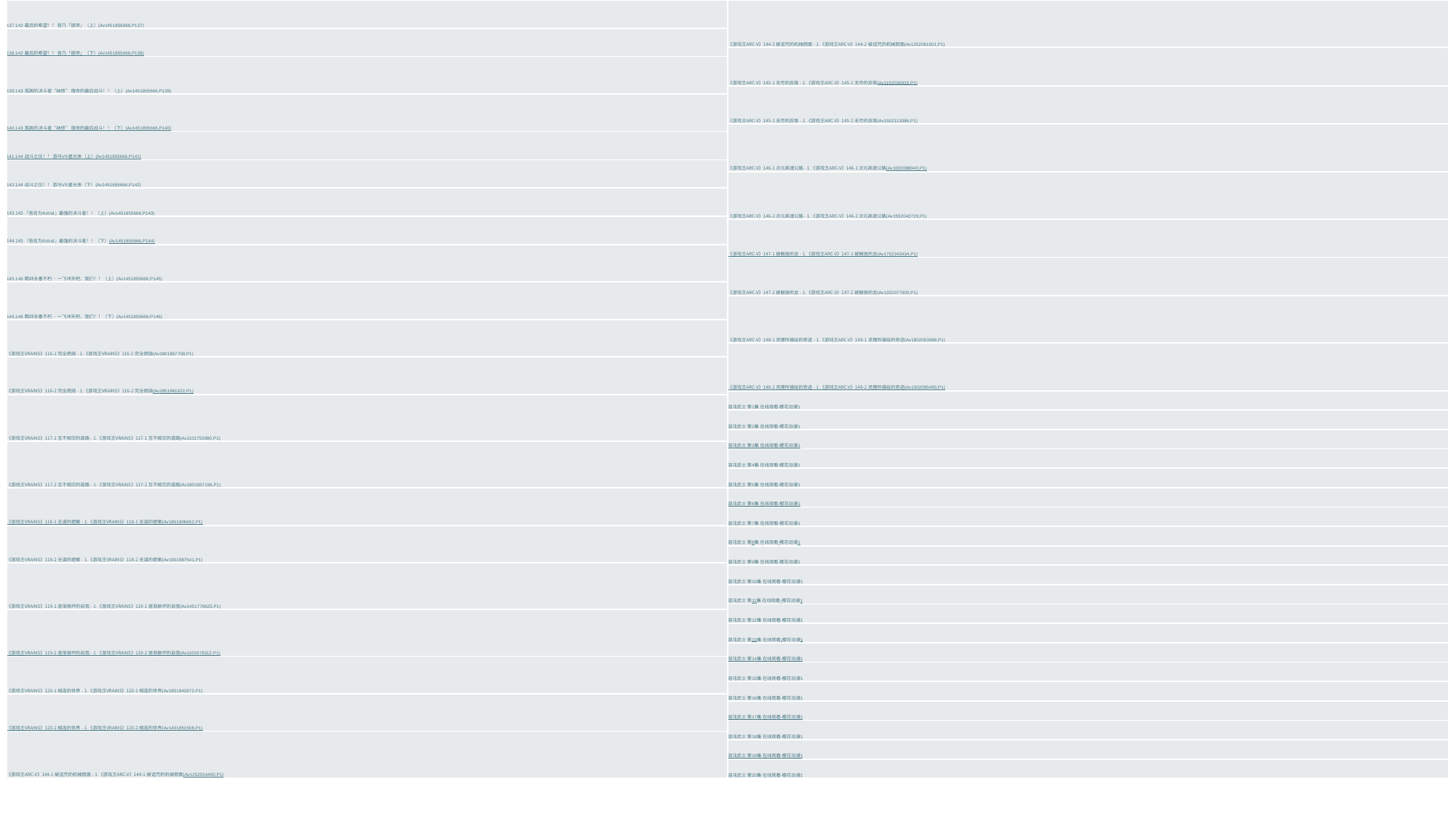

| 137.142 最后的希望！！ 吾乃「彼岸」（上）(Av1451855666,P137) |
| --- |
| 138.142 最后的希望！！ 吾乃「彼岸」（下）(Av1451855666,P138) |
| 139.143 孤高的决斗者“纳修” 宿命的最后战斗！！（上）(Av1451855666,P139) |
| 140.143 孤高的决斗者“纳修” 宿命的最后战斗！！（下）(Av1451855666,P140) |
| 141.144 战斗之仪！！ 游马VS星光体（上）(Av1451855666,P141) |
| 142.144 战斗之仪！！ 游马VS星光体（下）(Av1451855666,P142) |
| 143.145 『吾名为Astral』最强的决斗者！！（上）(Av1451855666,P143) |
| 144.145 『吾名为Astral』最强的决斗者！！（下）(Av1451855666,P144) |
| 145.146 羁绊永垂不朽… 一飞冲天吧，我们！！（上）(Av1451855666,P145) |
| 146.146 羁绊永垂不朽… 一飞冲天吧，我们！！（下）(Av1451855666,P146) |
| 《游戏王VRAINS》116-1 完全燃烧 - 1.《游戏王VRAINS》116-1 完全燃烧(Av1801867708,P1) |
| 《游戏王VRAINS》116-2 完全燃烧 - 1.《游戏王VRAINS》116-2 完全燃烧(Av1851961622,P1) |
| 《游戏王VRAINS》117-1 互不相交的道路 - 1.《游戏王VRAINS》117-1 互不相交的道路(Av1101752980,P1) |
| 《游戏王VRAINS》117-2 互不相交的道路 - 1.《游戏王VRAINS》117-2 互不相交的道路(Av1801857196,P1) |
| 《游戏王VRAINS》118-1 无谋的提案 - 1.《游戏王VRAINS》118-1 无谋的提案(Av1851806652,P1) |
| 《游戏王VRAINS》118-2 无谋的提案 - 1.《游戏王VRAINS》118-2 无谋的提案(Av1901887541,P1) |
| 《游戏王VRAINS》119-1 逐渐崩坏的自我 - 1.《游戏王VRAINS》119-1 逐渐崩坏的自我(Av1451779625,P1) |
| 《游戏王VRAINS》119-2 逐渐崩坏的自我 - 1.《游戏王VRAINS》119-2 逐渐崩坏的自我(Av1101978312,P1) |
| 《游戏王VRAINS》120-1 相连的世界 - 1.《游戏王VRAINS》120-1 相连的世界(Av1851842972,P1) |
| 《游戏王VRAINS》120-2 相连的世界 - 1.《游戏王VRAINS》120-2 相连的世界(Av1401851568,P1) |
| 《游戏王ARC-V》144-1 被诅咒的机械假面 - 1.《游戏王ARC-V》144-1 被诅咒的机械假面(Av1252014400,P1) |
| 《游戏王ARC-V》144-2 被诅咒的机械假面 - 1.《游戏王ARC-V》144-2 被诅咒的机械假面(Av1252061501,P1) |
| --- |
| 《游戏王ARC-V》145-1 无尽的反叛 - 1.《游戏王ARC-V》145-1 无尽的反叛(Av1152036933,P1) |
| 《游戏王ARC-V》145-2 无尽的反叛 - 1.《游戏王ARC-V》145-2 无尽的反叛(Av1502113086,P1) |
| 《游戏王ARC-V》146-1 次元高速公路 - 1.《游戏王ARC-V》146-1 次元高速公路(Av1002088940,P1) |
| 《游戏王ARC-V》146-2 次元高速公路 - 1.《游戏王ARC-V》146-2 次元高速公路(Av1552042729,P1) |
| 《游戏王ARC-V》147-1 被解放的龙 - 1.《游戏王ARC-V》147-1 被解放的龙(Av1752243434,P1) |
| 《游戏王ARC-V》147-2 被解放的龙 - 1.《游戏王ARC-V》147-2 被解放的龙(Av1352077900,P1) |
| 《游戏王ARC-V》148-1 灵摆所描绘的奇迹 - 1.《游戏王ARC-V》148-1 灵摆所描绘的奇迹(Av1802053988,P1) |
| 《游戏王ARC-V》148-2 灵摆所描绘的奇迹 - 1.《游戏王ARC-V》148-2 灵摆所描绘的奇迹(Av1002095490,P1) |
| 混沌武士 第1集 在线观看-樱花动漫1 |
| 混沌武士 第2集 在线观看-樱花动漫1 |
| 混沌武士 第3集 在线观看-樱花动漫1 |
| 混沌武士 第4集 在线观看-樱花动漫1 |
| 混沌武士 第5集 在线观看-樱花动漫1 |
| 混沌武士 第6集 在线观看-樱花动漫1 |
| 混沌武士 第7集 在线观看-樱花动漫1 |
| 混沌武士 第8集 在线观看-樱花动漫1 |
| 混沌武士 第9集 在线观看-樱花动漫1 |
| 混沌武士 第10集 在线观看-樱花动漫1 |
| 混沌武士 第11集 在线观看-樱花动漫1 |
| 混沌武士 第12集 在线观看-樱花动漫1 |
| 混沌武士 第13集 在线观看-樱花动漫1 |
| 混沌武士 第14集 在线观看-樱花动漫1 |
| 混沌武士 第15集 在线观看-樱花动漫1 |
| 混沌武士 第16集 在线观看-樱花动漫1 |
| 混沌武士 第17集 在线观看-樱花动漫1 |
| 混沌武士 第18集 在线观看-樱花动漫1 |
| 混沌武士 第19集 在线观看-樱花动漫1 |
| 混沌武士 第20集 在线观看-樱花动漫1 |